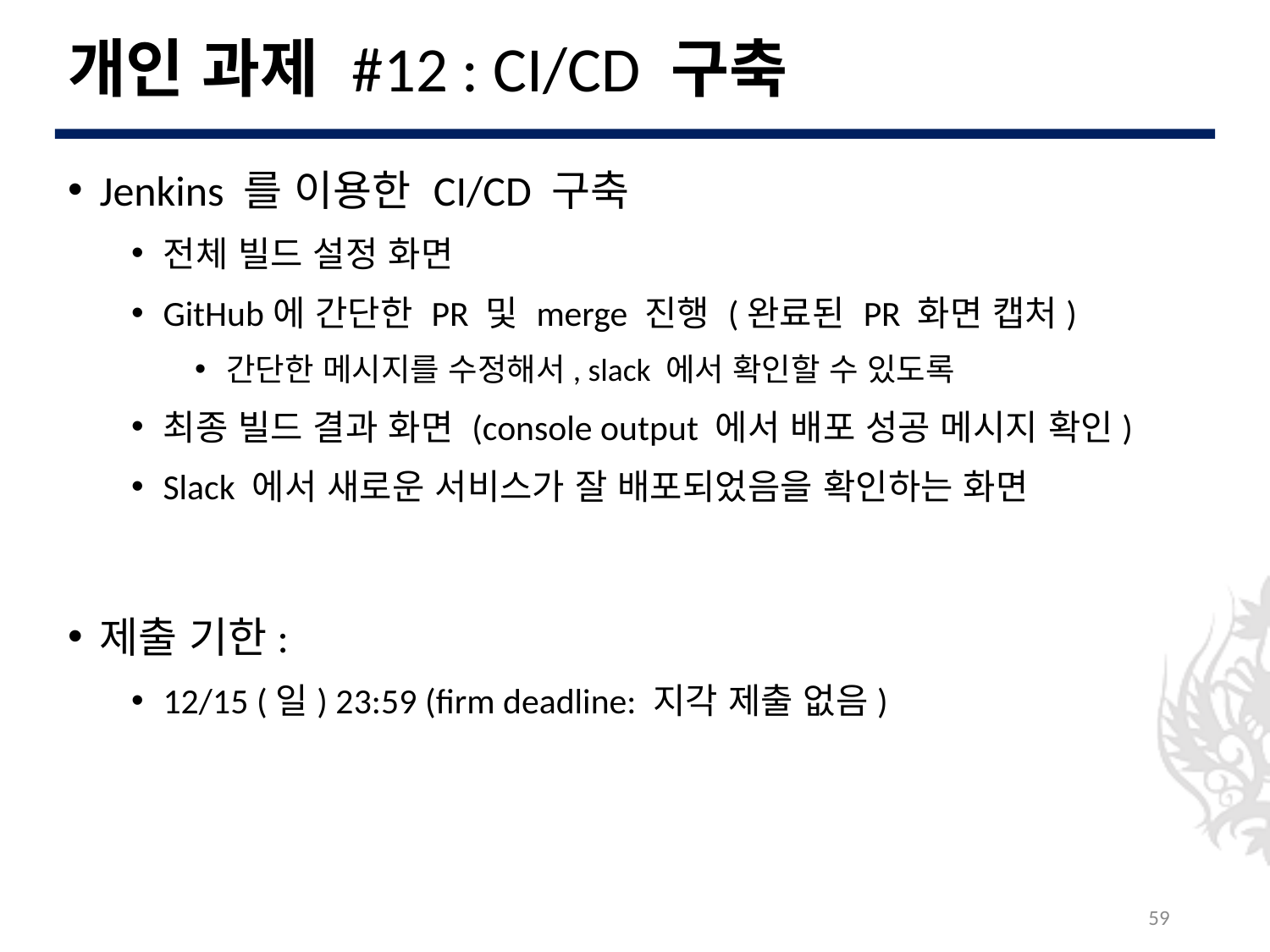

# 개인 과제 #12 : CI/CD 구축
Jenkins 를 이용한 CI/CD 구축
전체 빌드 설정 화면
GitHub에 간단한 PR 및 merge 진행 (완료된 PR 화면 캡처)
간단한 메시지를 수정해서, slack 에서 확인할 수 있도록
최종 빌드 결과 화면 (console output 에서 배포 성공 메시지 확인)
Slack 에서 새로운 서비스가 잘 배포되었음을 확인하는 화면

제출 기한:
12/15 (일) 23:59 (firm deadline: 지각 제출 없음)

59